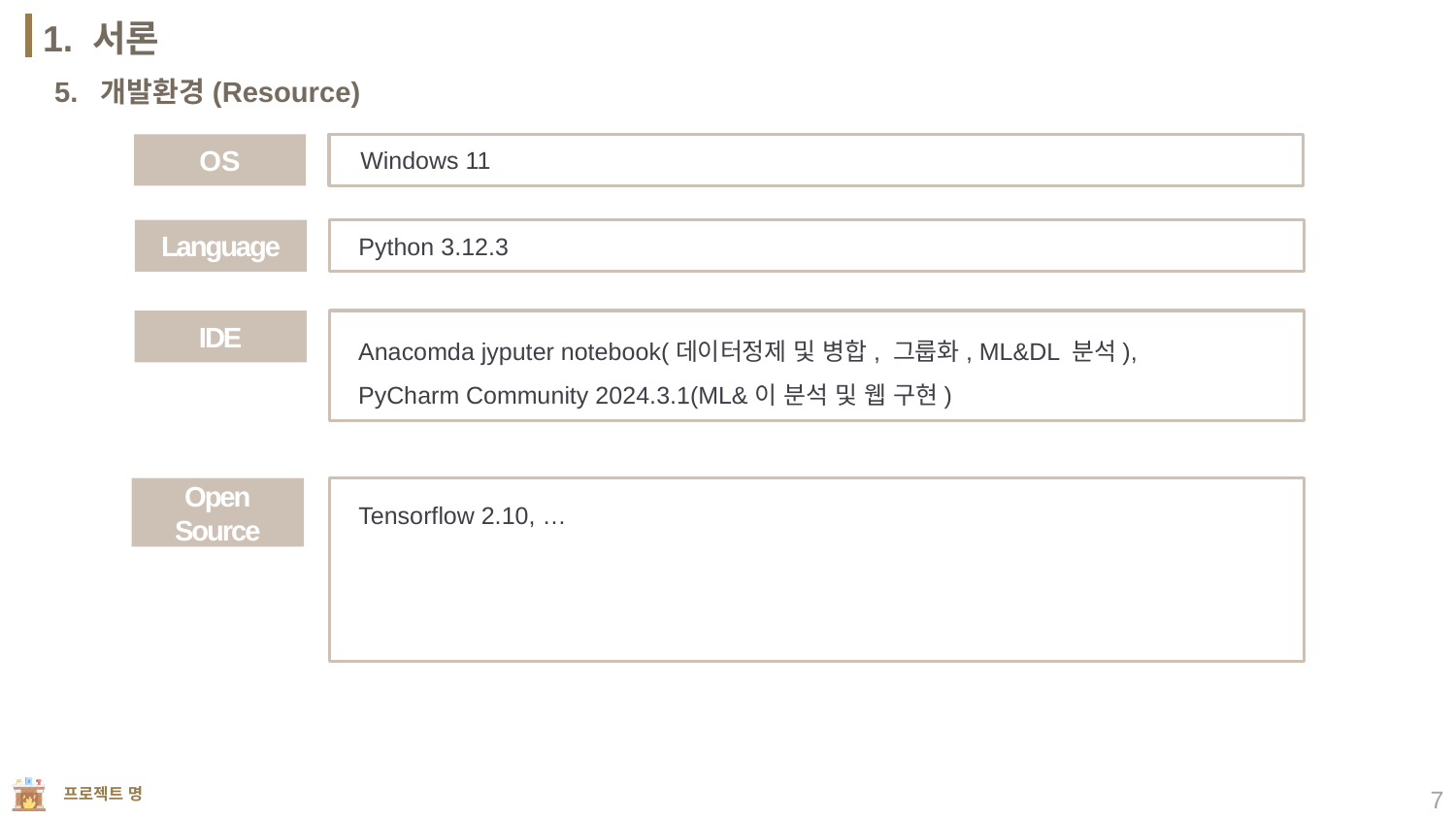

1. 서론
5.  개발환경(Resource)
Windows 11
OS
Language
Python 3.12.3
IDE
Anacomda jyputer notebook(데이터정제 및 병합, 그룹화, ML&DL 분석),
PyCharm Community 2024.3.1(ML&이 분석 및 웹 구현)
Open
Source
Tensorflow 2.10, …
7